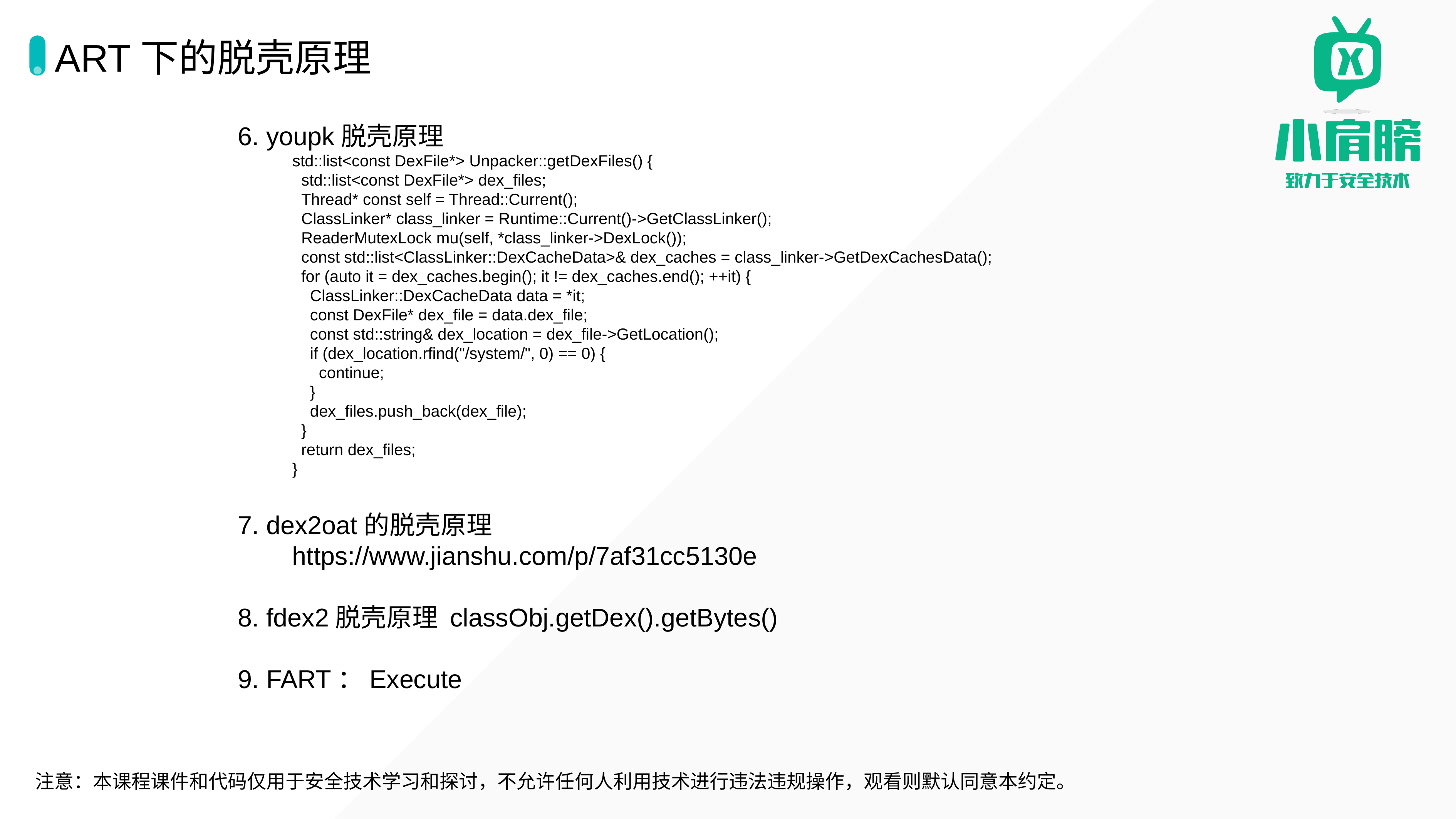

# ART下的脱壳原理
6. youpk脱壳原理
std::list<const DexFile*> Unpacker::getDexFiles() {
  std::list<const DexFile*> dex_files;
  Thread* const self = Thread::Current();
  ClassLinker* class_linker = Runtime::Current()->GetClassLinker();
  ReaderMutexLock mu(self, *class_linker->DexLock());
  const std::list<ClassLinker::DexCacheData>& dex_caches = class_linker->GetDexCachesData();
  for (auto it = dex_caches.begin(); it != dex_caches.end(); ++it) {
    ClassLinker::DexCacheData data = *it;
    const DexFile* dex_file = data.dex_file;
    const std::string& dex_location = dex_file->GetLocation();
    if (dex_location.rfind("/system/", 0) == 0) {
      continue;
    }
    dex_files.push_back(dex_file);
  }
  return dex_files;
}

7. dex2oat的脱壳原理
https://www.jianshu.com/p/7af31cc5130e

8. fdex2脱壳原理 classObj.getDex().getBytes()

9. FART：Execute